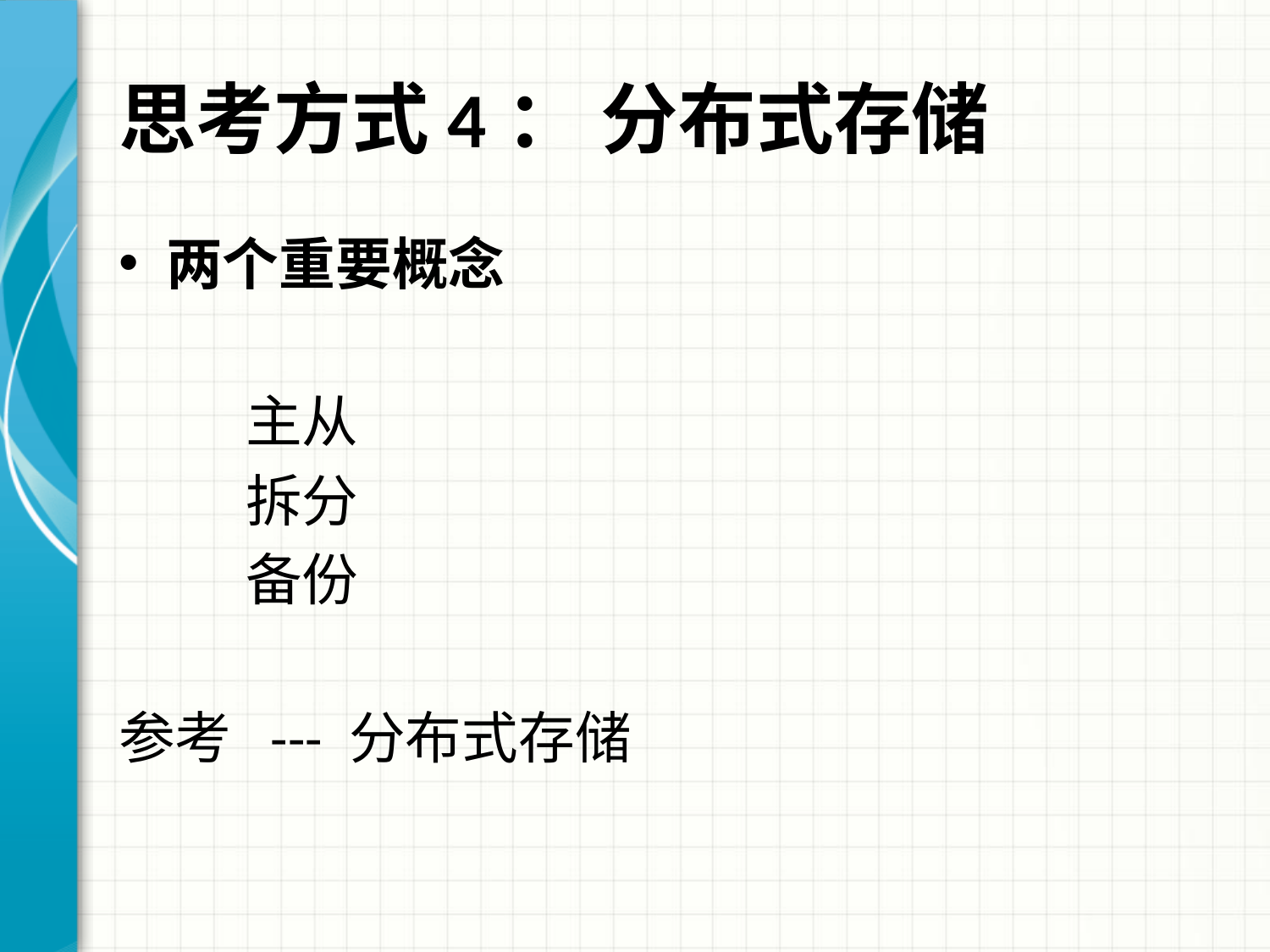

# 思考方式4： 分布式存储
两个重要概念

	主从
	拆分
	备份

参考  --- 分布式存储